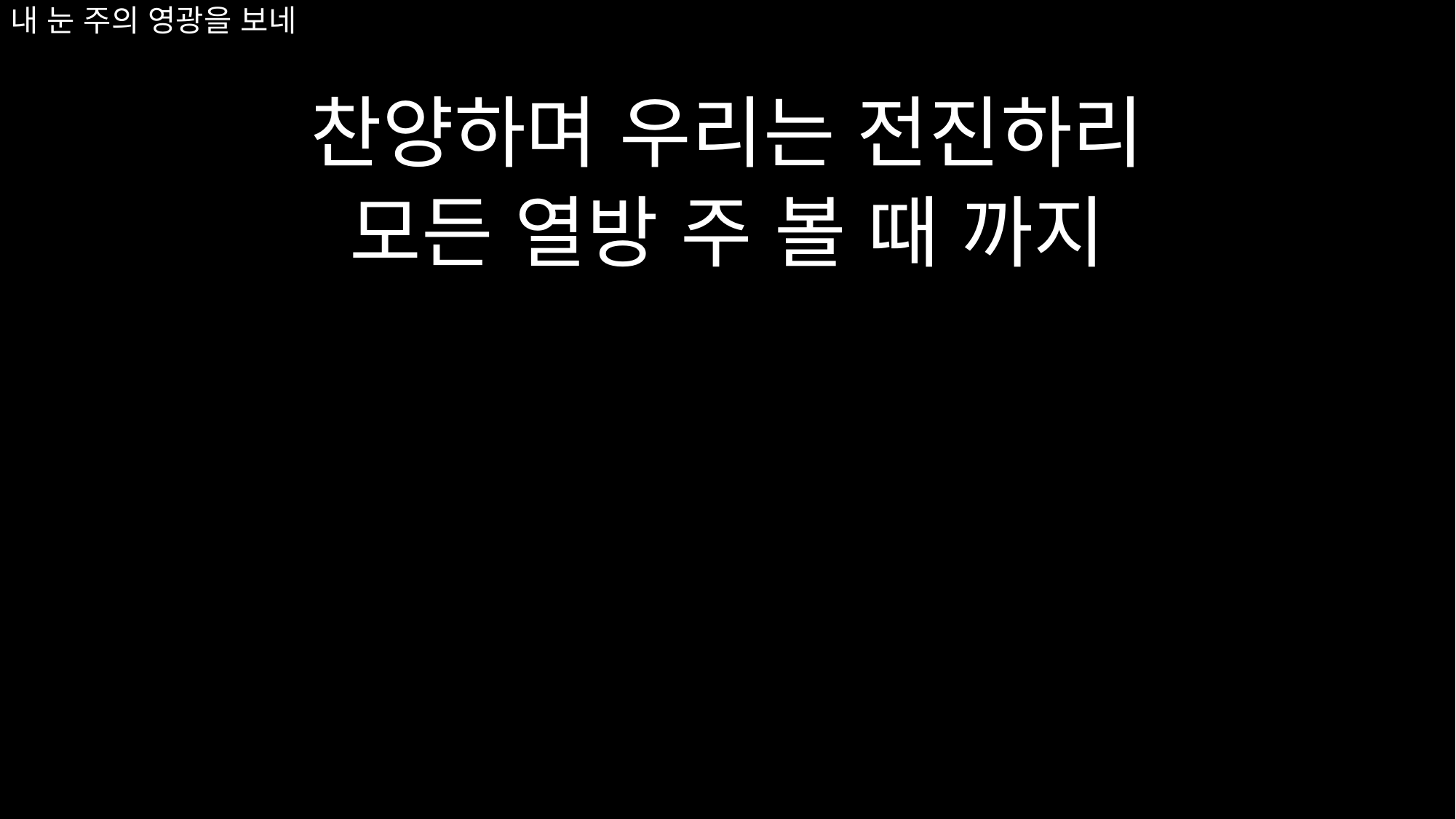

# 내 눈 주의 영광을 보네
찬양하며 우리는 전진하리
모든 열방 주 볼 때 까지